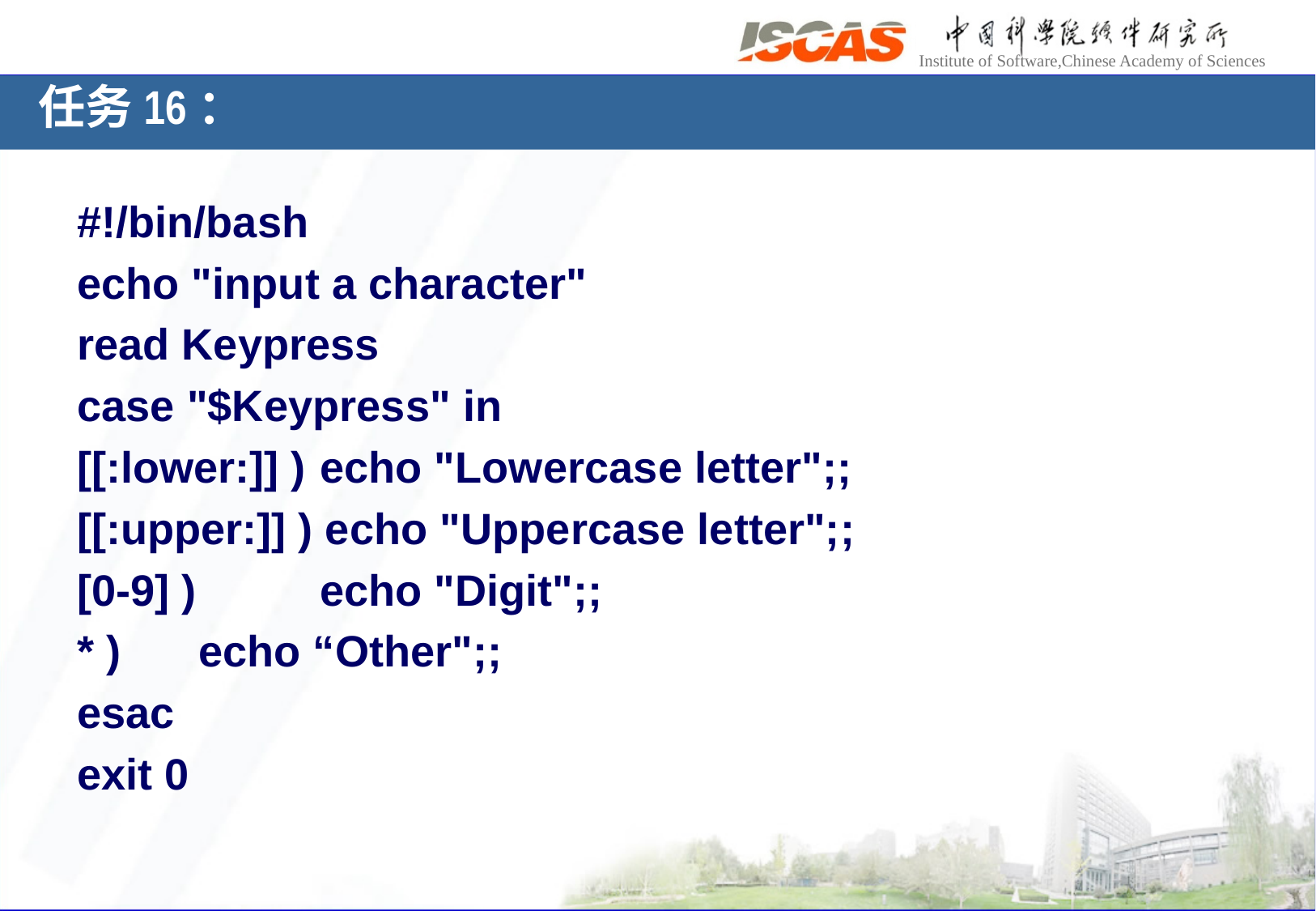

# 任务16：
#!/bin/bash
echo "input a character"
read Keypress
case "$Keypress" in
[[:lower:]] ) 	echo "Lowercase letter";;
[[:upper:]] ) echo "Uppercase letter";;
[0-9] ) 	echo "Digit";;
* ) 	echo “Other";;
esac
exit 0